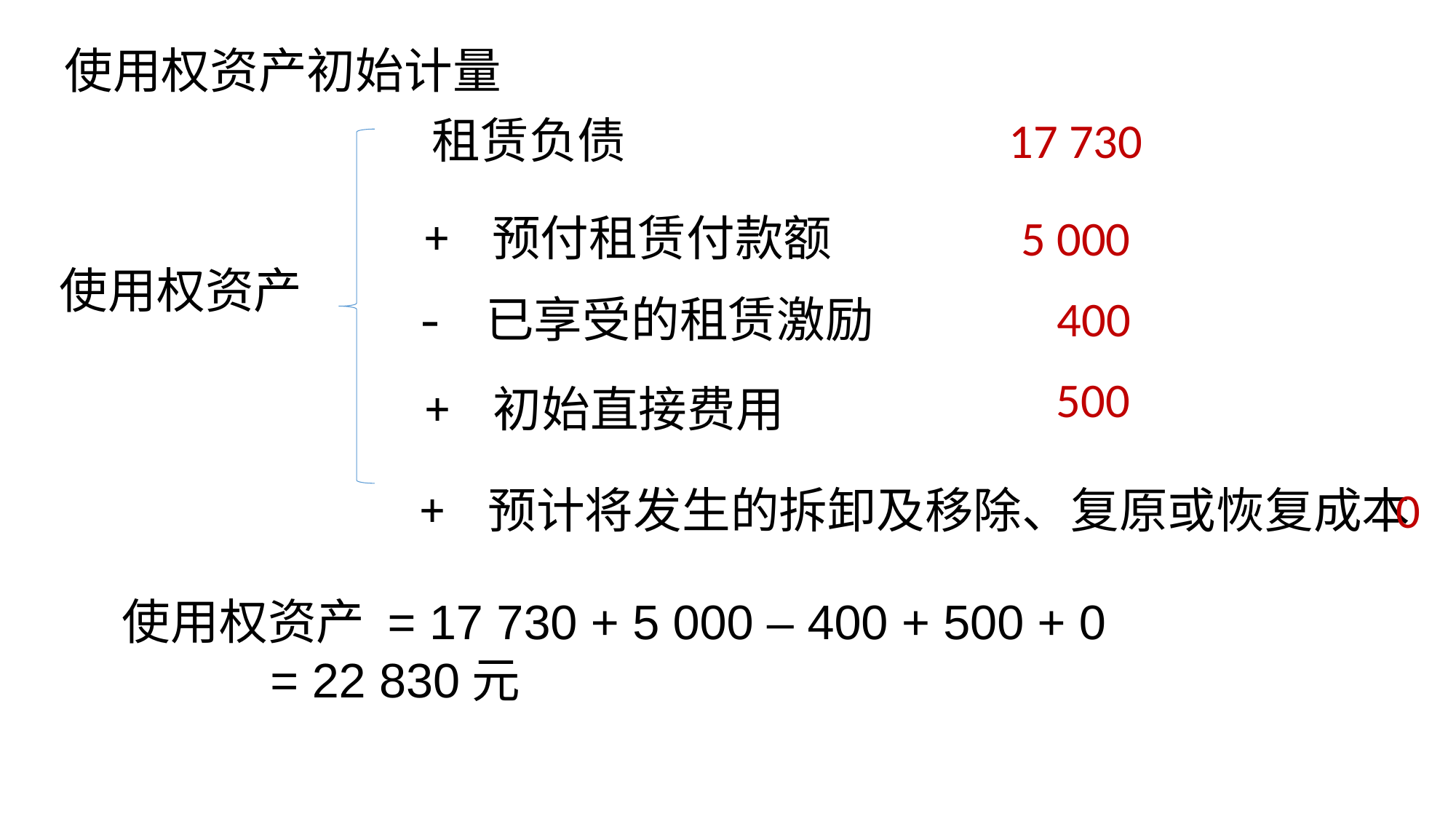

使用权资产初始计量
租赁负债

+ 预付租赁付款额
使用权资产
- 已享受的租赁激励
 + 初始直接费用
+ 预计将发生的拆卸及移除、复原或恢复成本
17 730
5 000
400
500
0
使用权资产 = 17 730 + 5 000 – 400 + 500 + 0
           = 22 830元